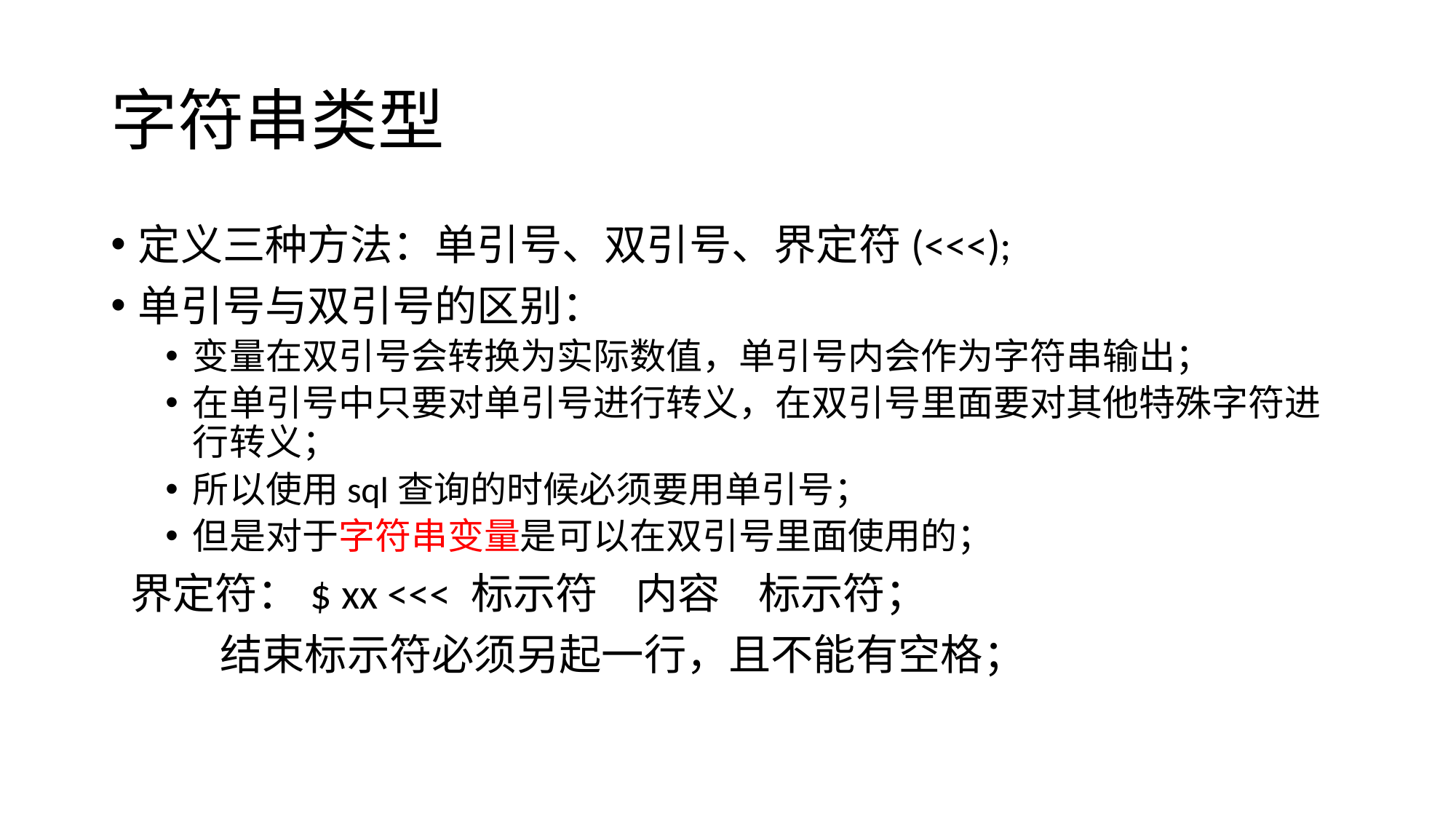

# 字符串类型
定义三种方法：单引号、双引号、界定符(<<<);
单引号与双引号的区别：
变量在双引号会转换为实际数值，单引号内会作为字符串输出；
在单引号中只要对单引号进行转义，在双引号里面要对其他特殊字符进行转义；
所以使用sql查询的时候必须要用单引号；
但是对于字符串变量是可以在双引号里面使用的；
 界定符：$ xx <<< 标示符    内容    标示符；
	结束标示符必须另起一行，且不能有空格；